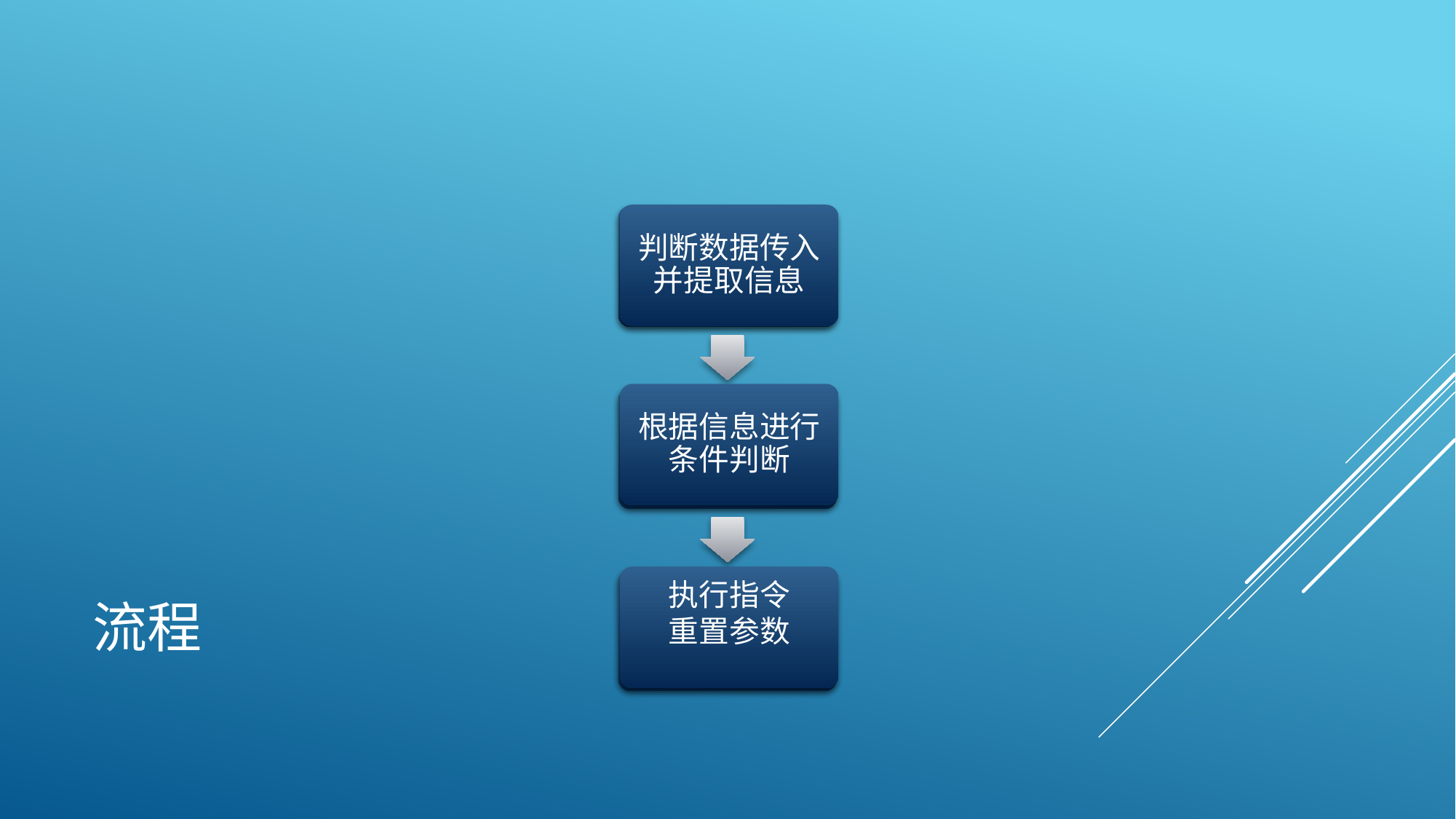

判断数据传入并提取信息
指令接收

指令判断

指令执行

根据信息进行条件判断
# 流程
执行指令
重置参数